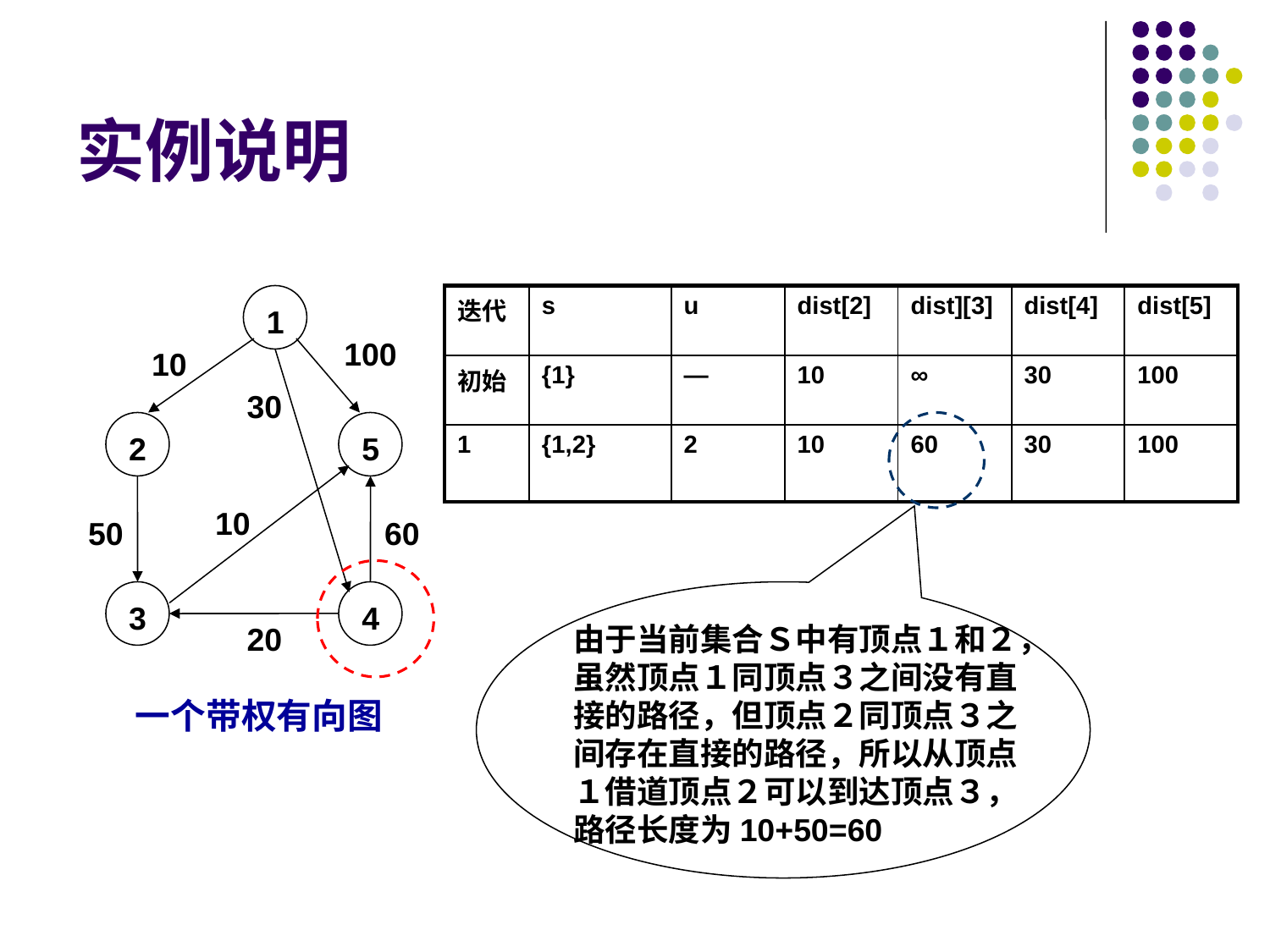

# 实例说明

1
100
10

30

2

5

10
50
60

3

4

20
一个带权有向图
| 迭代 | s | u | dist[2] | dist][3] | dist[4] | dist[5] |
| --- | --- | --- | --- | --- | --- | --- |
| 初始 | {1} | — | 10 | ∞ | 30 | 100 |
| 1 | {1,2} | 2 | 10 | 60 | 30 | 100 |

由于当前集合Ｓ中有顶点１和２，虽然顶点１同顶点３之间没有直接的路径，但顶点２同顶点３之间存在直接的路径，所以从顶点１借道顶点２可以到达顶点３，路径长度为10+50=60